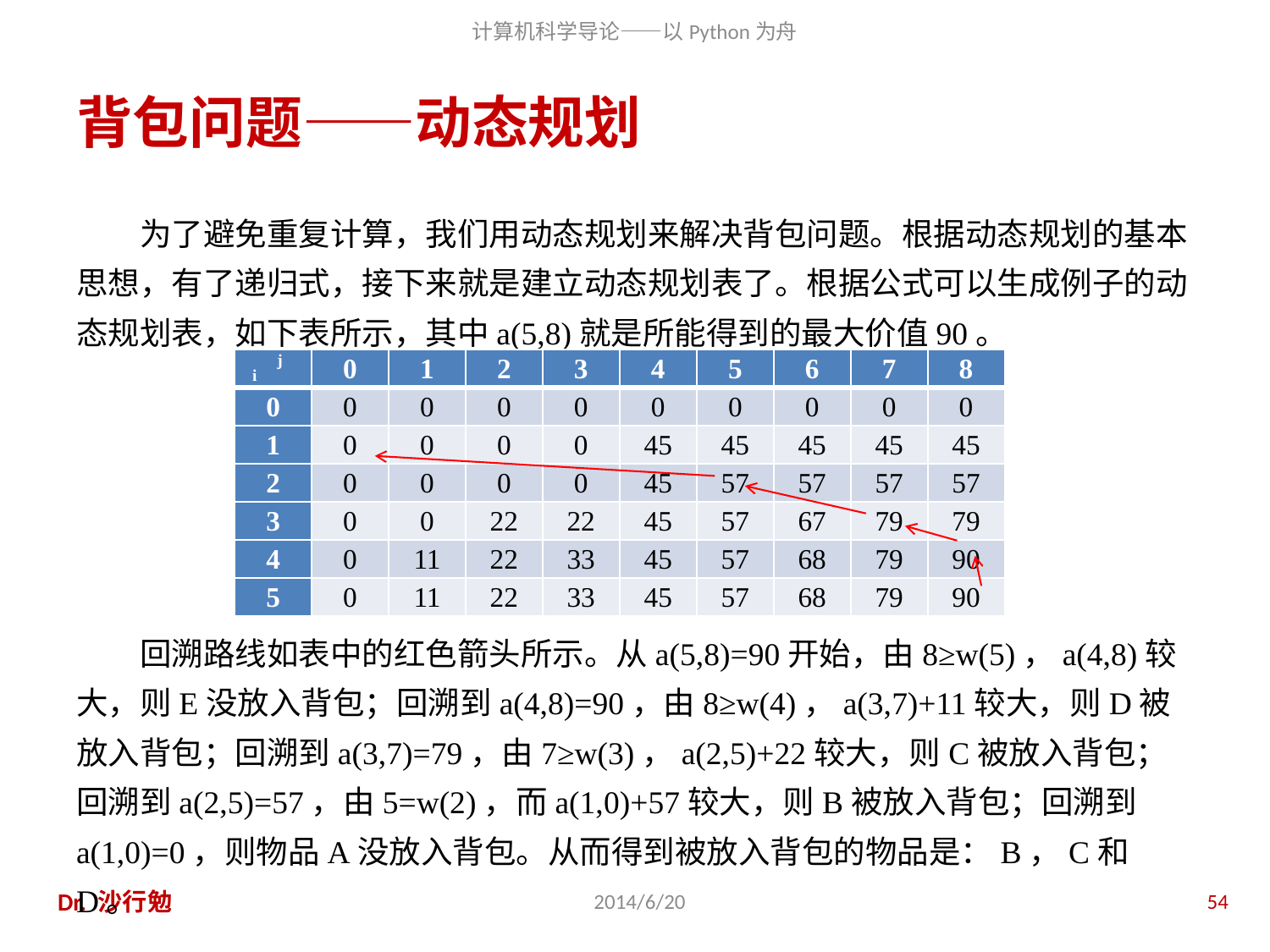

# 背包问题——动态规划
为了避免重复计算，我们用动态规划来解决背包问题。根据动态规划的基本思想，有了递归式，接下来就是建立动态规划表了。根据公式可以生成例子的动态规划表，如下表所示，其中a(5,8)就是所能得到的最大价值90。

| i j | 0 | 1 | 2 | 3 | 4 | 5 | 6 | 7 | 8 |
| --- | --- | --- | --- | --- | --- | --- | --- | --- | --- |
| 0 | 0 | 0 | 0 | 0 | 0 | 0 | 0 | 0 | 0 |
| 1 | 0 | 0 | 0 | 0 | 45 | 45 | 45 | 45 | 45 |
| 2 | 0 | 0 | 0 | 0 | 45 | 57 | 57 | 57 | 57 |
| 3 | 0 | 0 | 22 | 22 | 45 | 57 | 67 | 79 | 79 |
| 4 | 0 | 11 | 22 | 33 | 45 | 57 | 68 | 79 | 90 |
| 5 | 0 | 11 | 22 | 33 | 45 | 57 | 68 | 79 | 90 |

回溯路线如表中的红色箭头所示。从a(5,8)=90开始，由8≥w(5)，a(4,8)较大，则E没放入背包；回溯到a(4,8)=90，由8≥w(4)，a(3,7)+11较大，则D被放入背包；回溯到a(3,7)=79，由7≥w(3)，a(2,5)+22较大，则C被放入背包；回溯到a(2,5)=57，由5=w(2)，而a(1,0)+57较大，则B被放入背包；回溯到a(1,0)=0，则物品A没放入背包。从而得到被放入背包的物品是：B，C和D。
Dr. 沙行勉
2014/6/20
54